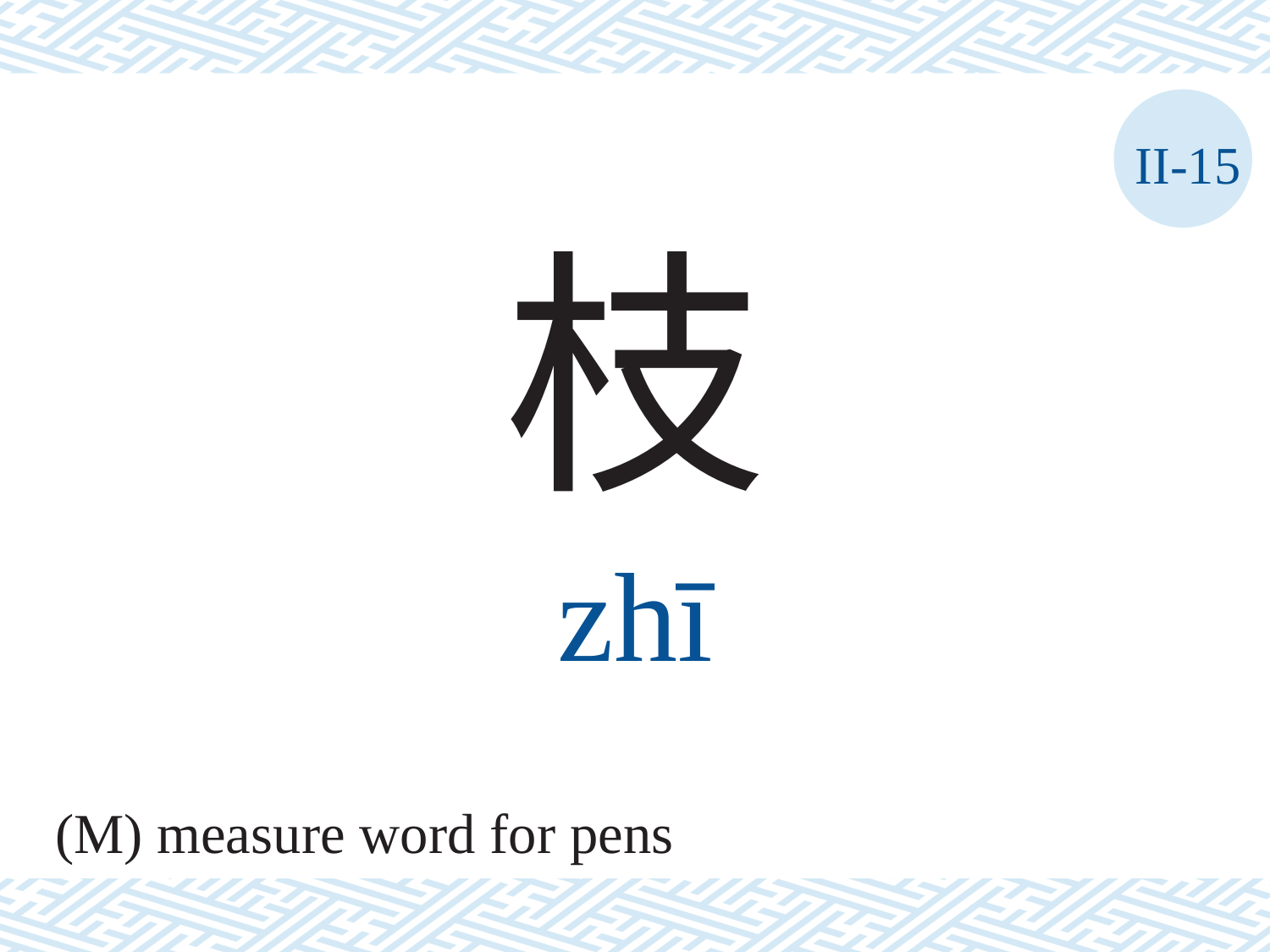

II-15
枝
zhī
(M) measure word for pens